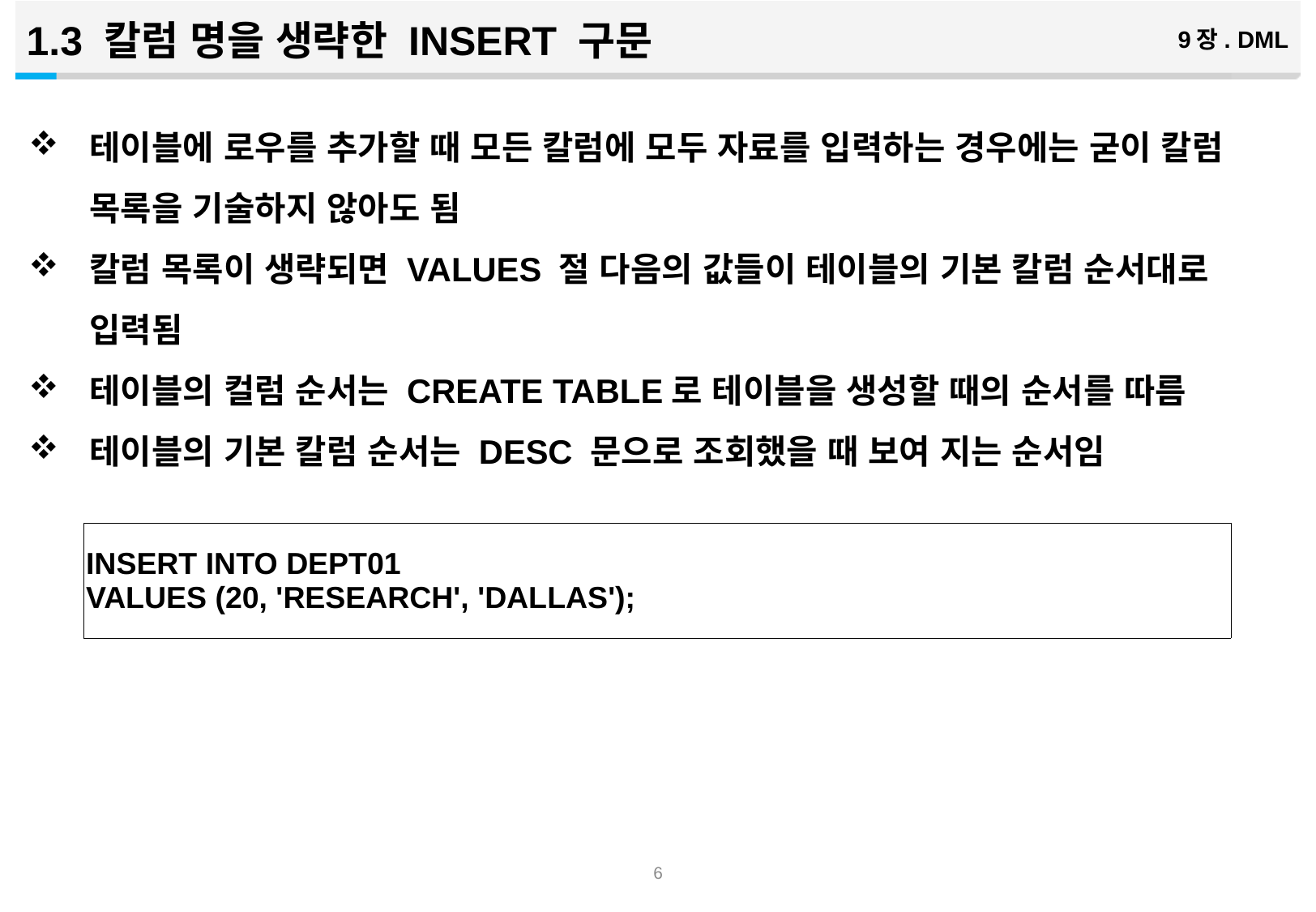

1.3 칼럼 명을 생략한 INSERT 구문
9장. DML
테이블에 로우를 추가할 때 모든 칼럼에 모두 자료를 입력하는 경우에는 굳이 칼럼 목록을 기술하지 않아도 됨
칼럼 목록이 생략되면 VALUES 절 다음의 값들이 테이블의 기본 칼럼 순서대로 입력됨
테이블의 컬럼 순서는 CREATE TABLE로 테이블을 생성할 때의 순서를 따름
테이블의 기본 칼럼 순서는 DESC 문으로 조회했을 때 보여 지는 순서임

| INSERT INTO DEPT01 VALUES (20, 'RESEARCH', 'DALLAS'); |
| --- |
6